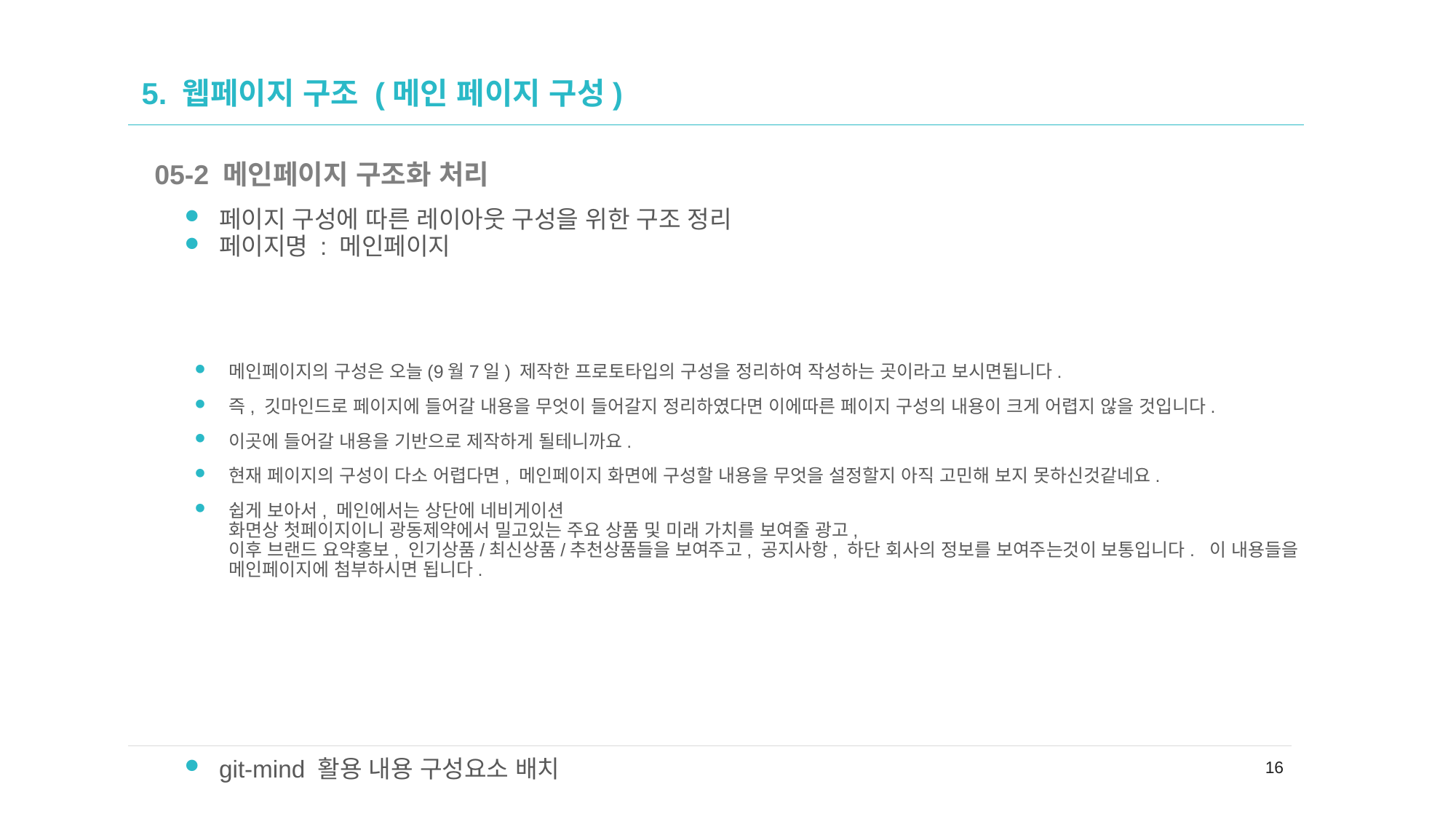

# 5. 웹페이지 구조 (메인 페이지 구성)
05-2 메인페이지 구조화 처리
페이지 구성에 따른 레이아웃 구성을 위한 구조 정리
페이지명 : 메인페이지
메인페이지의 구성은 오늘(9월7일) 제작한 프로토타입의 구성을 정리하여 작성하는 곳이라고 보시면됩니다.
즉, 깃마인드로 페이지에 들어갈 내용을 무엇이 들어갈지 정리하였다면 이에따른 페이지 구성의 내용이 크게 어렵지 않을 것입니다.
이곳에 들어갈 내용을 기반으로 제작하게 될테니까요.
현재 페이지의 구성이 다소 어렵다면, 메인페이지 화면에 구성할 내용을 무엇을 설정할지 아직 고민해 보지 못하신것같네요.
쉽게 보아서, 메인에서는 상단에 네비게이션
화면상 첫페이지이니 광동제약에서 밀고있는 주요 상품 및 미래 가치를 보여줄 광고,
이후 브랜드 요약홍보, 인기상품/최신상품/추천상품들을 보여주고, 공지사항, 하단 회사의 정보를 보여주는것이 보통입니다.  이 내용들을 메인페이지에 첨부하시면 됩니다.
git-mind 활용 내용 구성요소 배치
16